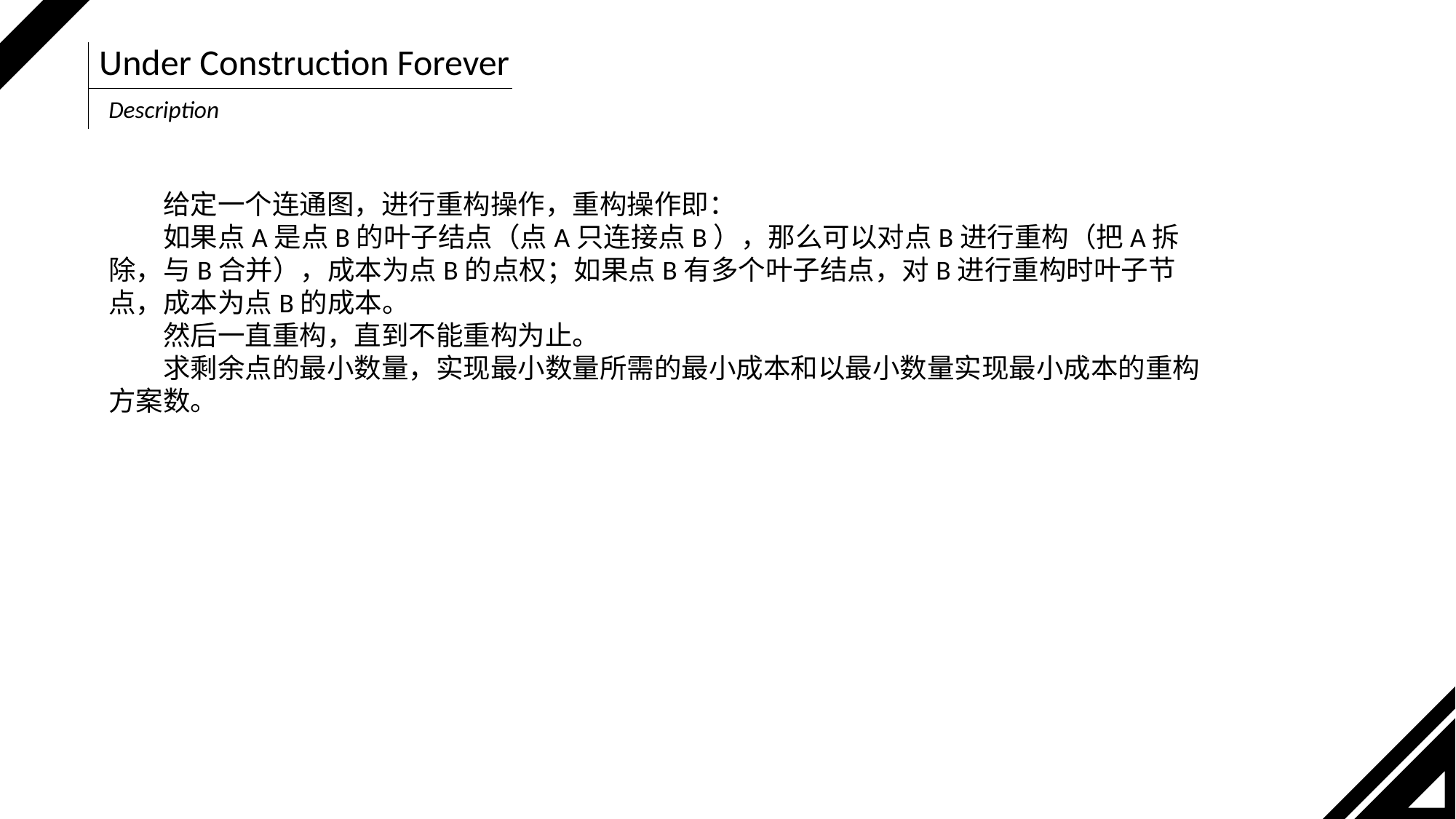

Under Construction Forever
Description
给定一个连通图，进行重构操作，重构操作即：
如果点A是点B的叶子结点（点A只连接点B），那么可以对点B进行重构（把A拆除，与B合并），成本为点B的点权；如果点B有多个叶子结点，对B进行重构时叶子节点，成本为点B的成本。
然后一直重构，直到不能重构为止。
求剩余点的最小数量，实现最小数量所需的最小成本和以最小数量实现最小成本的重构方案数。